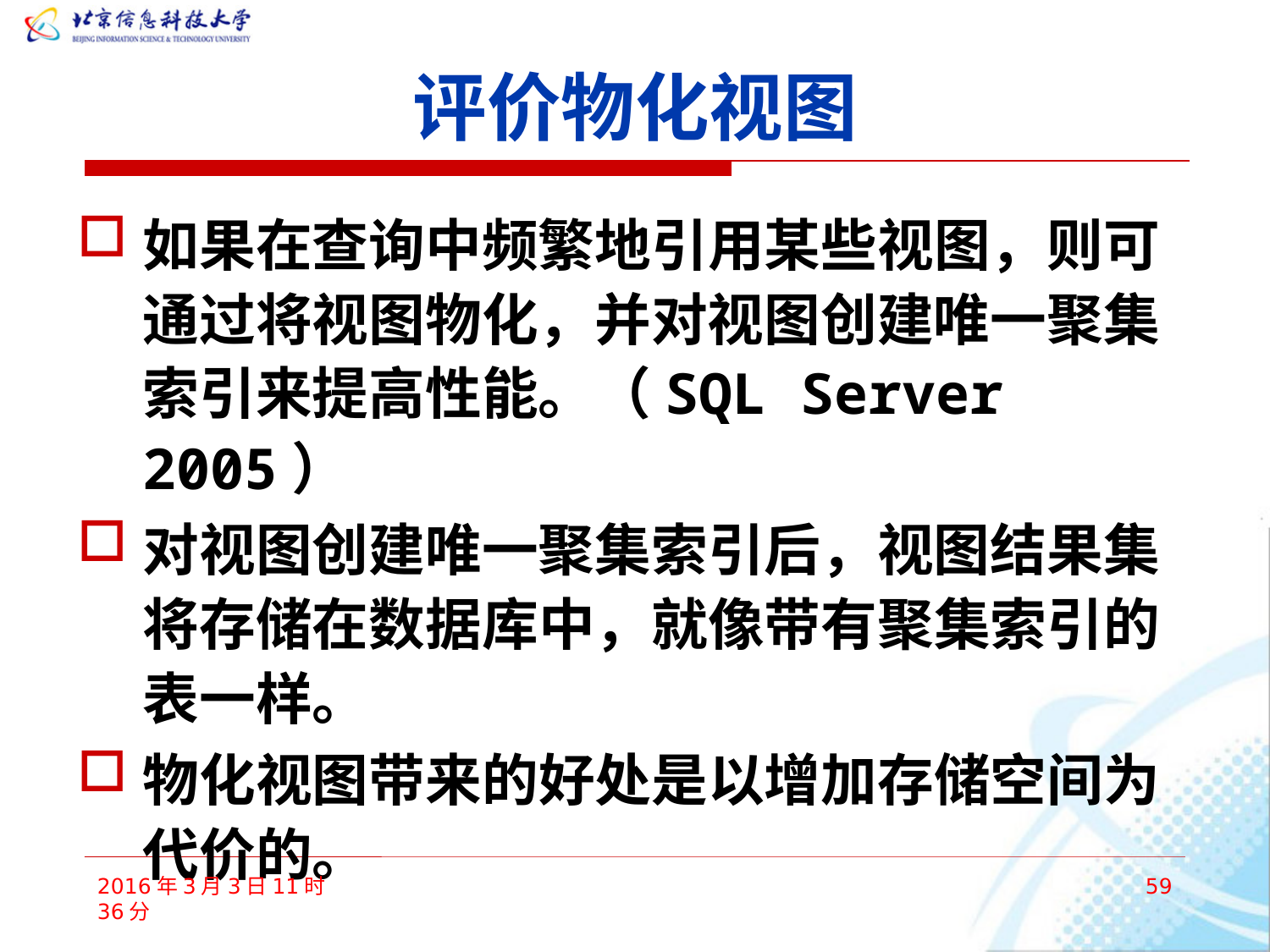

# 评价物化视图
如果在查询中频繁地引用某些视图，则可通过将视图物化，并对视图创建唯一聚集索引来提高性能。（SQL Server 2005）
对视图创建唯一聚集索引后，视图结果集将存储在数据库中，就像带有聚集索引的表一样。
物化视图带来的好处是以增加存储空间为代价的。
2016年3月3日11时36分
59